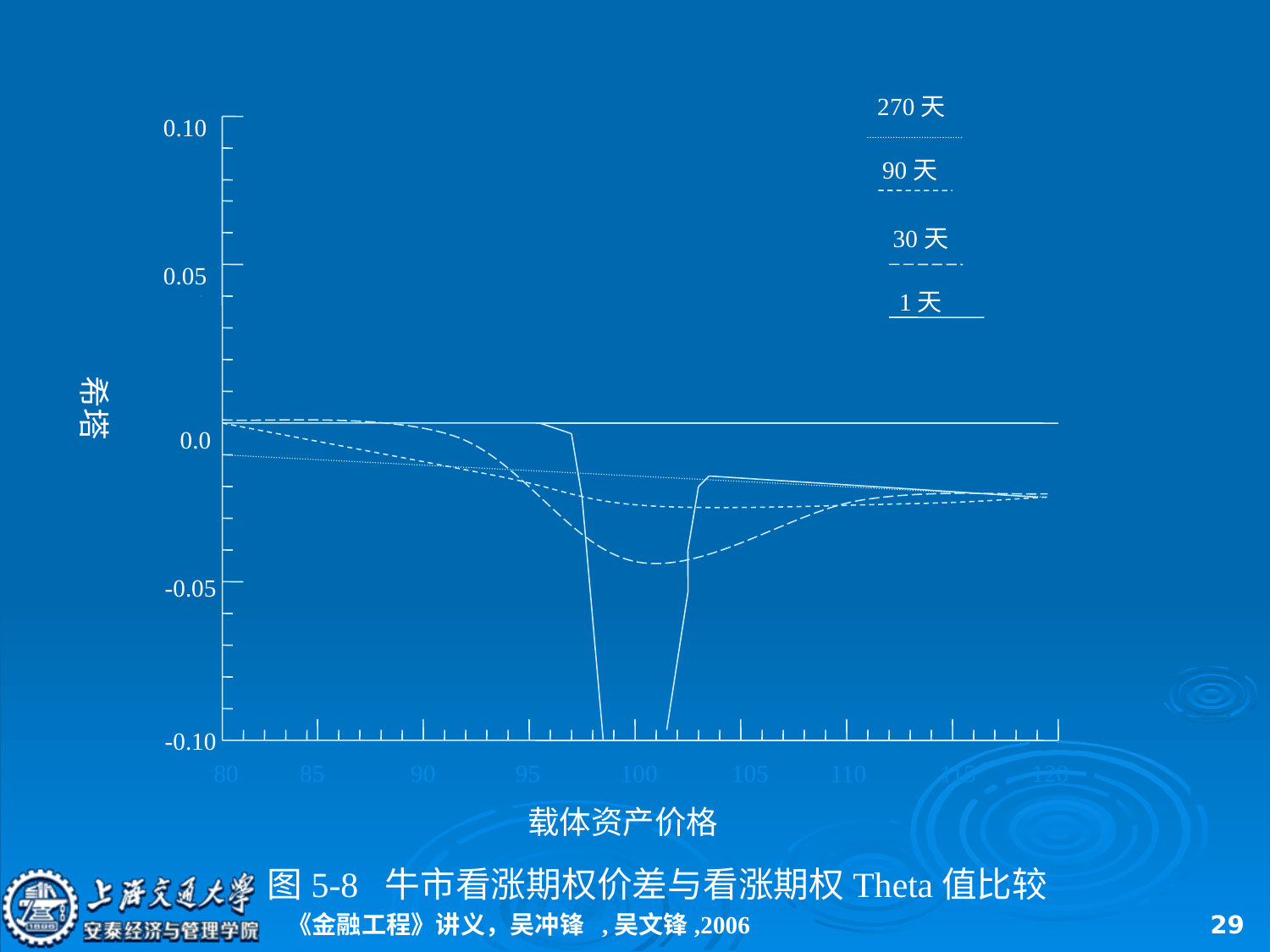

270天
0.10

90天

30天

0.05

1天

希塔

0.0

-0.05

-0.10

80          85              90             95             100            105          110            115         120
载体资产价格
图5-8  牛市看涨期权价差与看涨期权Theta值比较